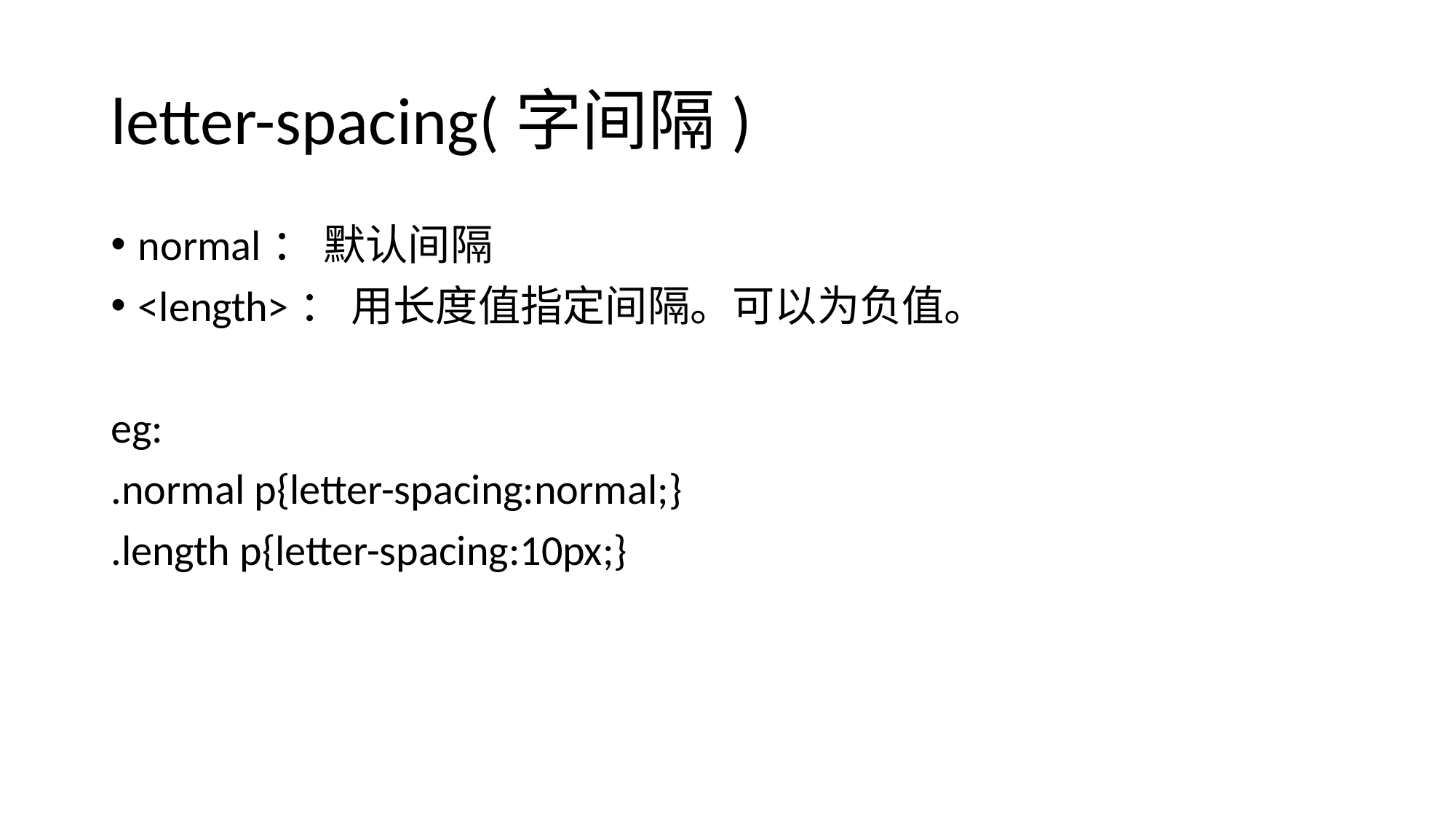

# letter-spacing(字间隔)
normal： 默认间隔
<length>： 用长度值指定间隔。可以为负值。

eg:
.normal p{letter-spacing:normal;}
.length p{letter-spacing:10px;}